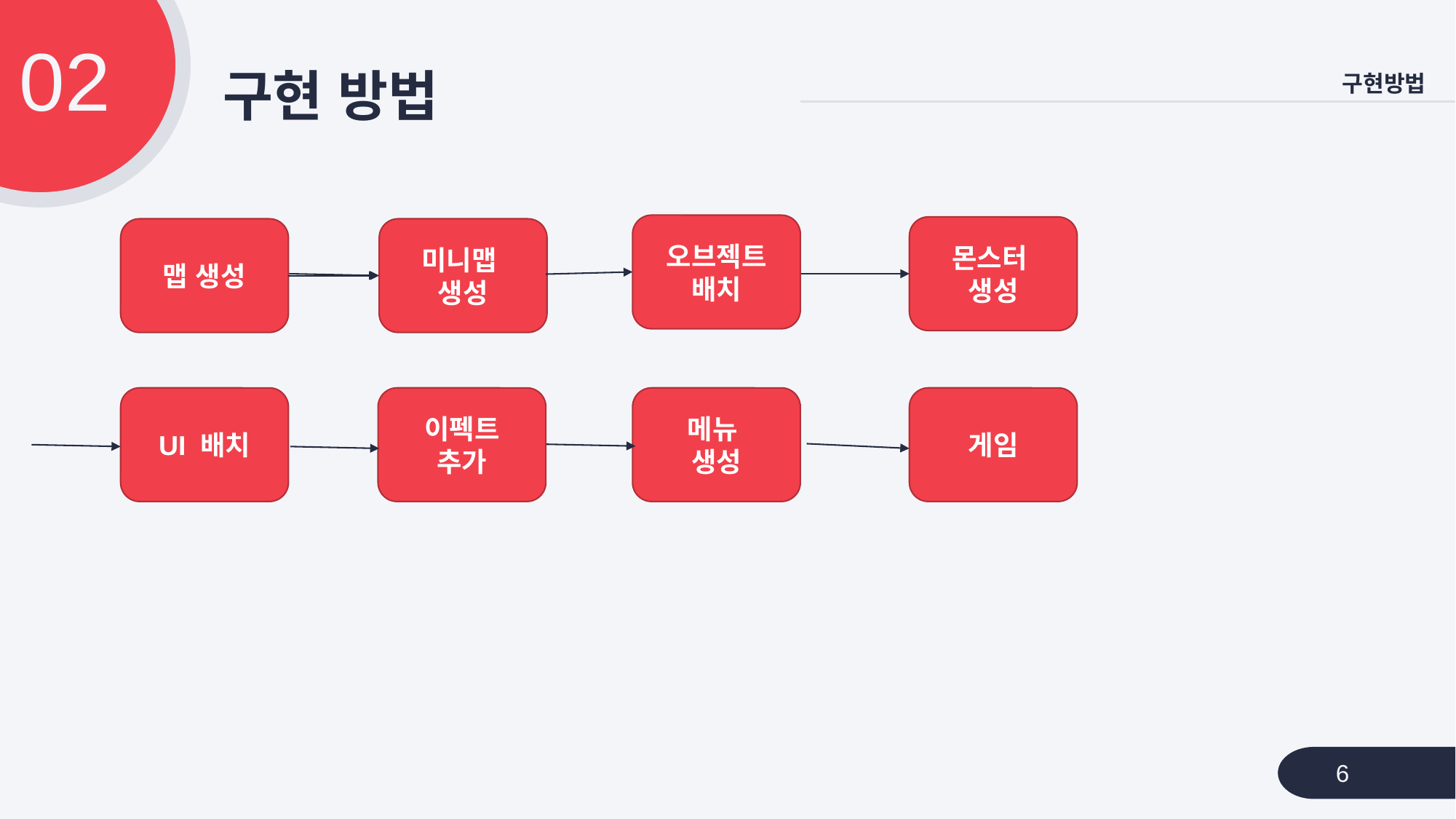

02
구현방법
# 구현 방법
오브젝트
배치
몬스터
생성
맵 생성
미니맵
생성
UI 배치
이펙트
추가
메뉴
생성
게임
6